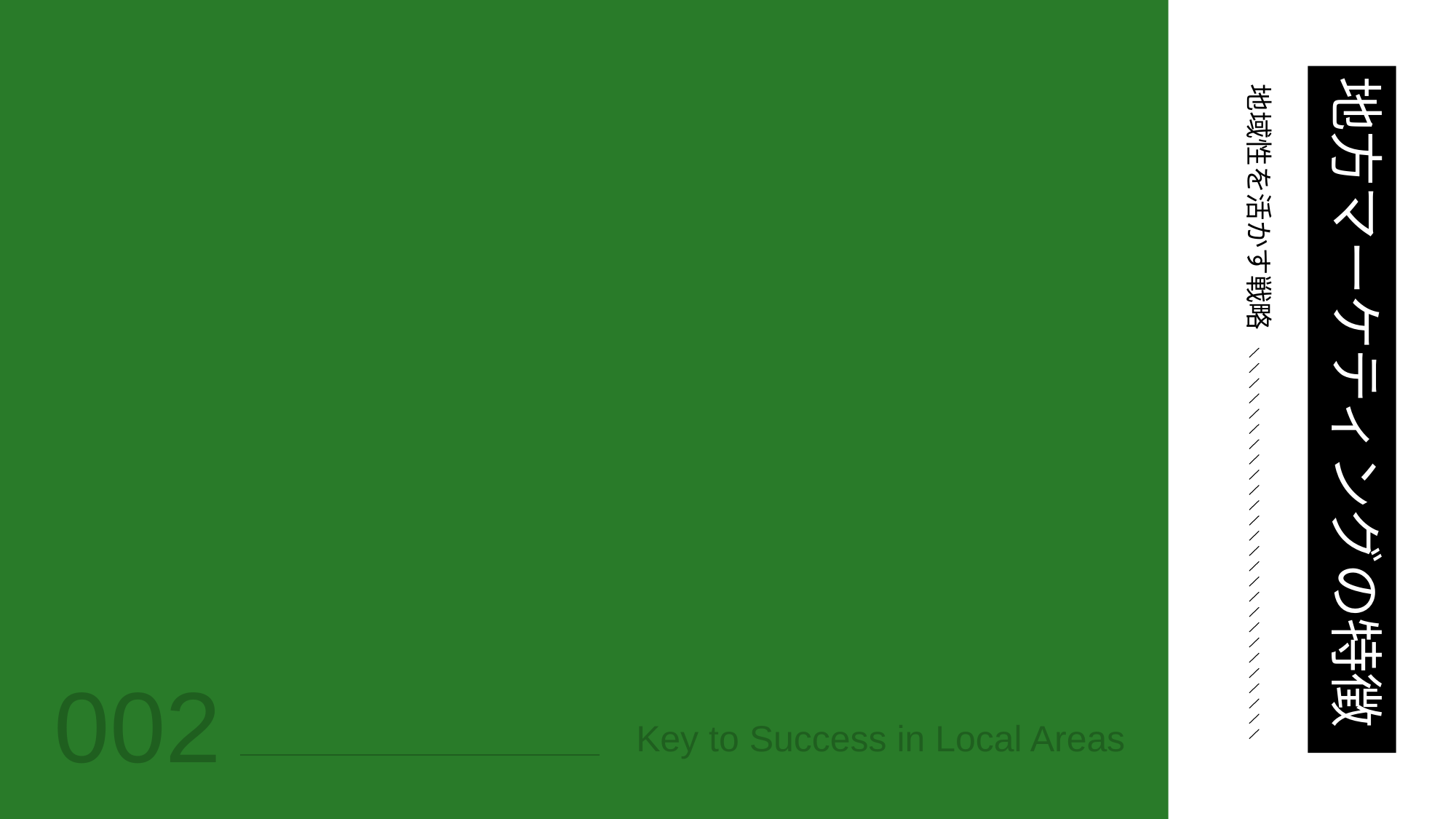

地方マーケティングの特徴
地域性を活かす戦略
002
Key to Success in Local Areas